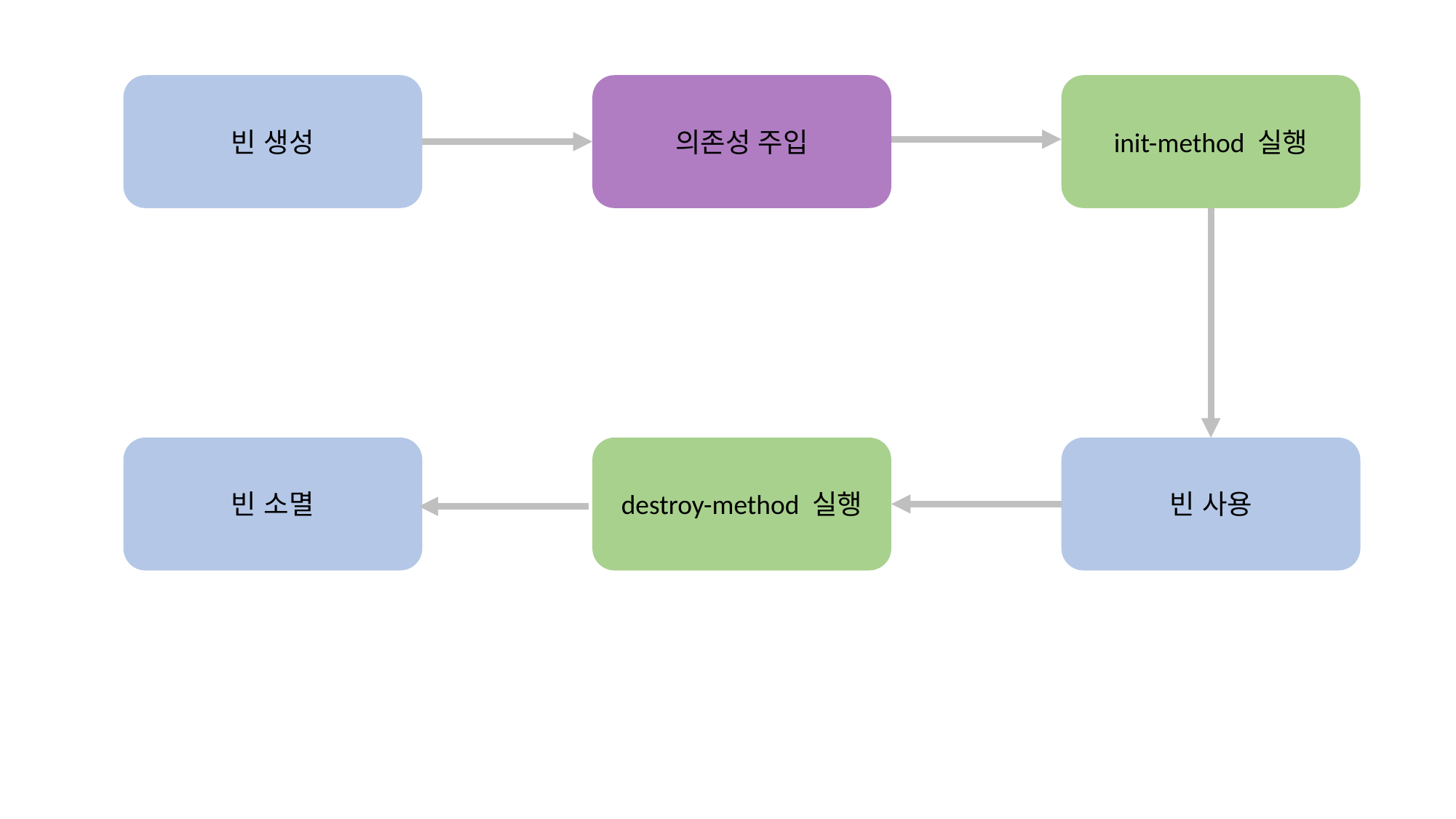

빈 생성
의존성 주입
init-method 실행

빈 소멸
destroy-method 실행
빈 사용